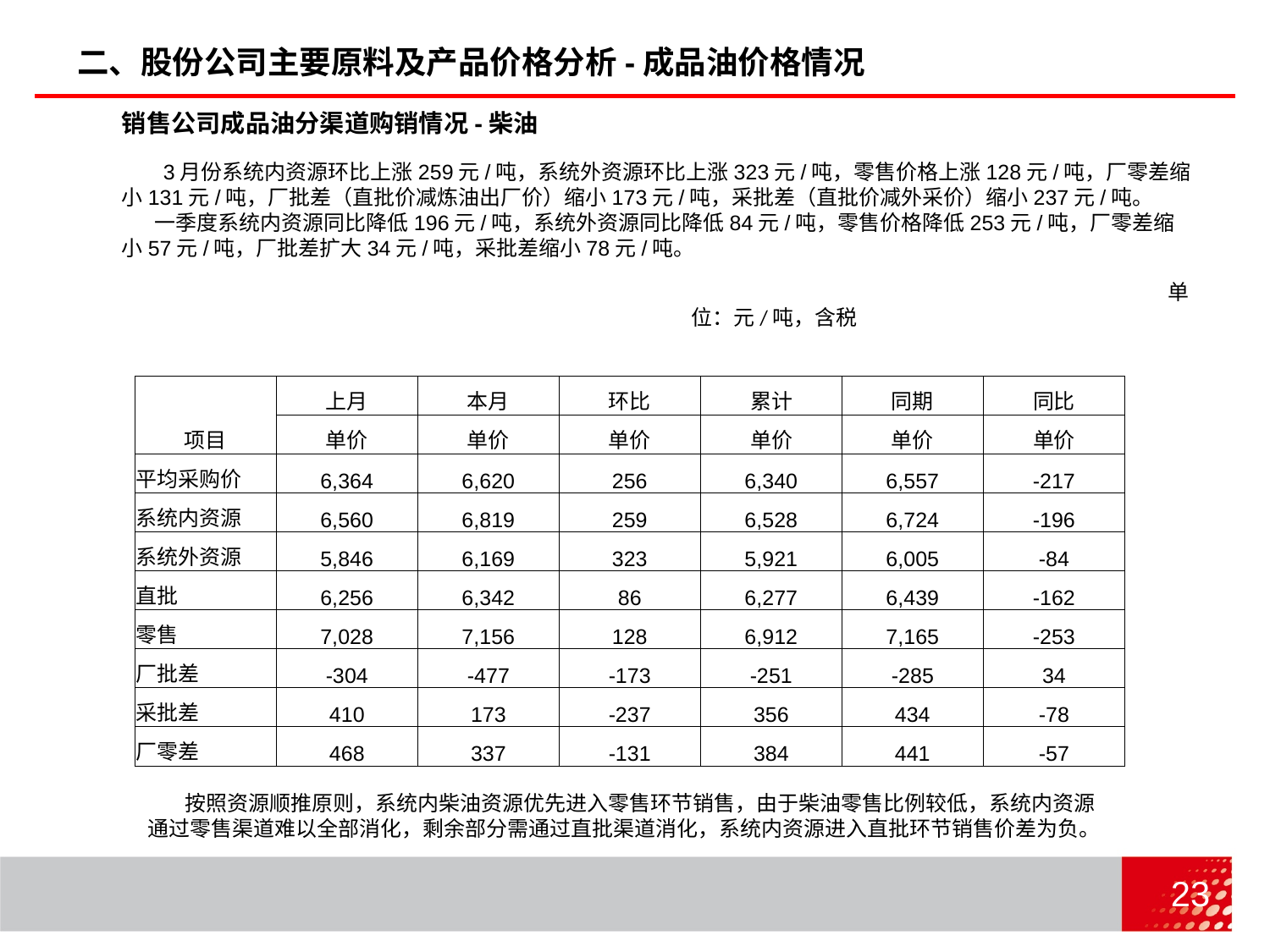

二、股份公司主要原料及产品价格分析-成品油价格情况
销售公司成品油分渠道购销情况-柴油
       3月份系统内资源环比上涨259元/吨，系统外资源环比上涨323元/吨，零售价格上涨128元/吨，厂零差缩小131元/吨，厂批差（直批价减炼油出厂价）缩小173元/吨，采批差（直批价减外采价）缩小237元/吨。
      一季度系统内资源同比降低196元/吨，系统外资源同比降低84元/吨，零售价格降低253元/吨，厂零差缩小57元/吨，厂批差扩大34元/吨，采批差缩小78元/吨。
单位：元/吨，含税

| 项目 | 上月 | 本月 | 环比 | 累计 | 同期 | 同比 |
| --- | --- | --- | --- | --- | --- | --- |
|  | 单价 | 单价 | 单价 | 单价 | 单价 | 单价 |
| 平均采购价 | 6,364 | 6,620 | 256 | 6,340 | 6,557 | -217 |
| 系统内资源 | 6,560 | 6,819 | 259 | 6,528 | 6,724 | -196 |
| 系统外资源 | 5,846 | 6,169 | 323 | 5,921 | 6,005 | -84 |
| 直批 | 6,256 | 6,342 | 86 | 6,277 | 6,439 | -162 |
| 零售 | 7,028 | 7,156 | 128 | 6,912 | 7,165 | -253 |
| 厂批差 | -304 | -477 | -173 | -251 | -285 | 34 |
| 采批差 | 410 | 173 | -237 | 356 | 434 | -78 |
| 厂零差 | 468 | 337 | -131 | 384 | 441 | -57 |
       按照资源顺推原则，系统内柴油资源优先进入零售环节销售，由于柴油零售比例较低，系统内资源通过零售渠道难以全部消化，剩余部分需通过直批渠道消化，系统内资源进入直批环节销售价差为负。
2019/4/25
23